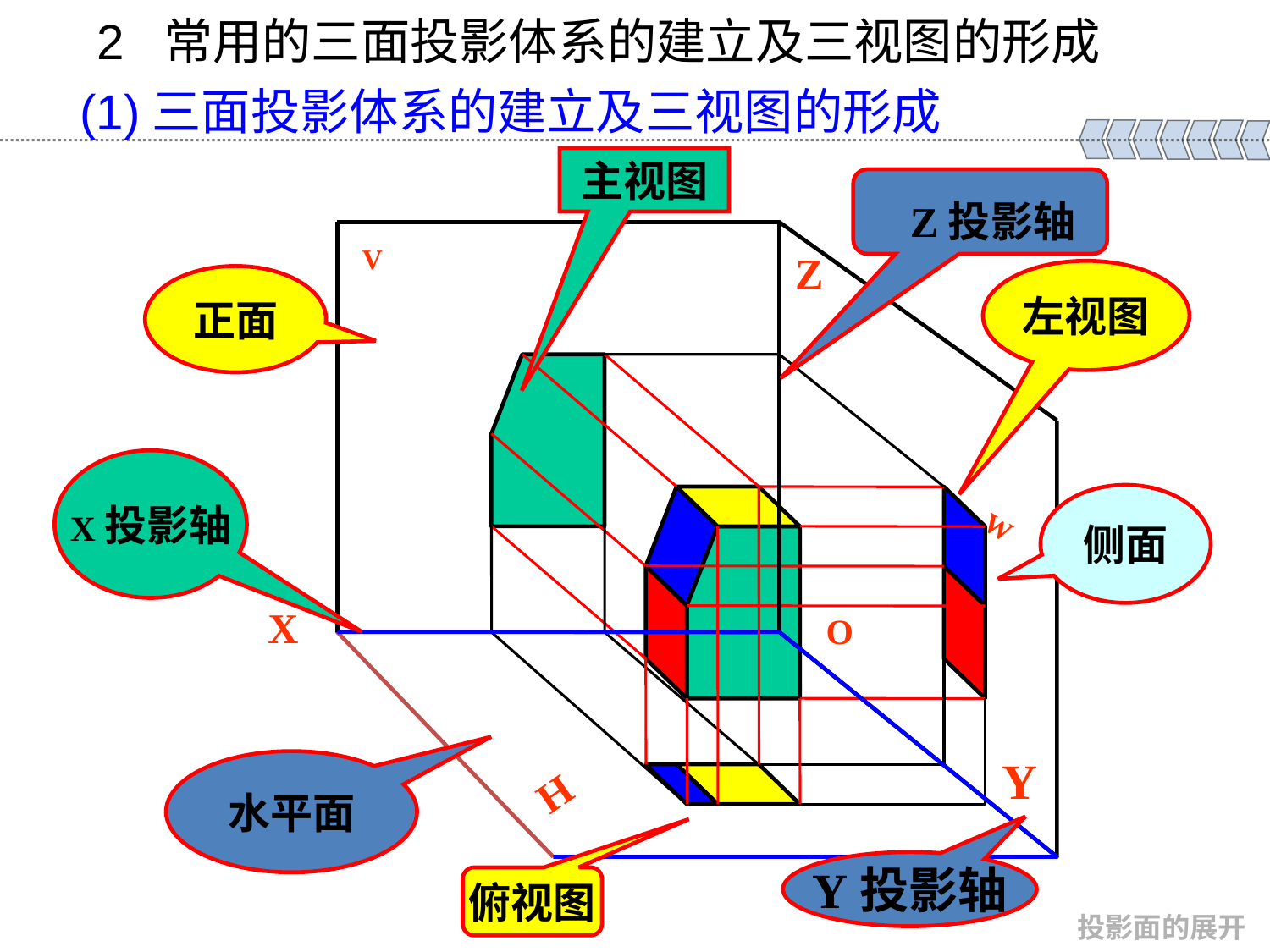

2  常用的三面投影体系的建立及三视图的形成
(1)三面投影体系的建立及三视图的形成
主视图

Z投影轴
 Z

V
正面
左视图

X投影轴
X
侧面
W

O

Y
Y投影轴
水平面
H

俯视图
投影面的展开